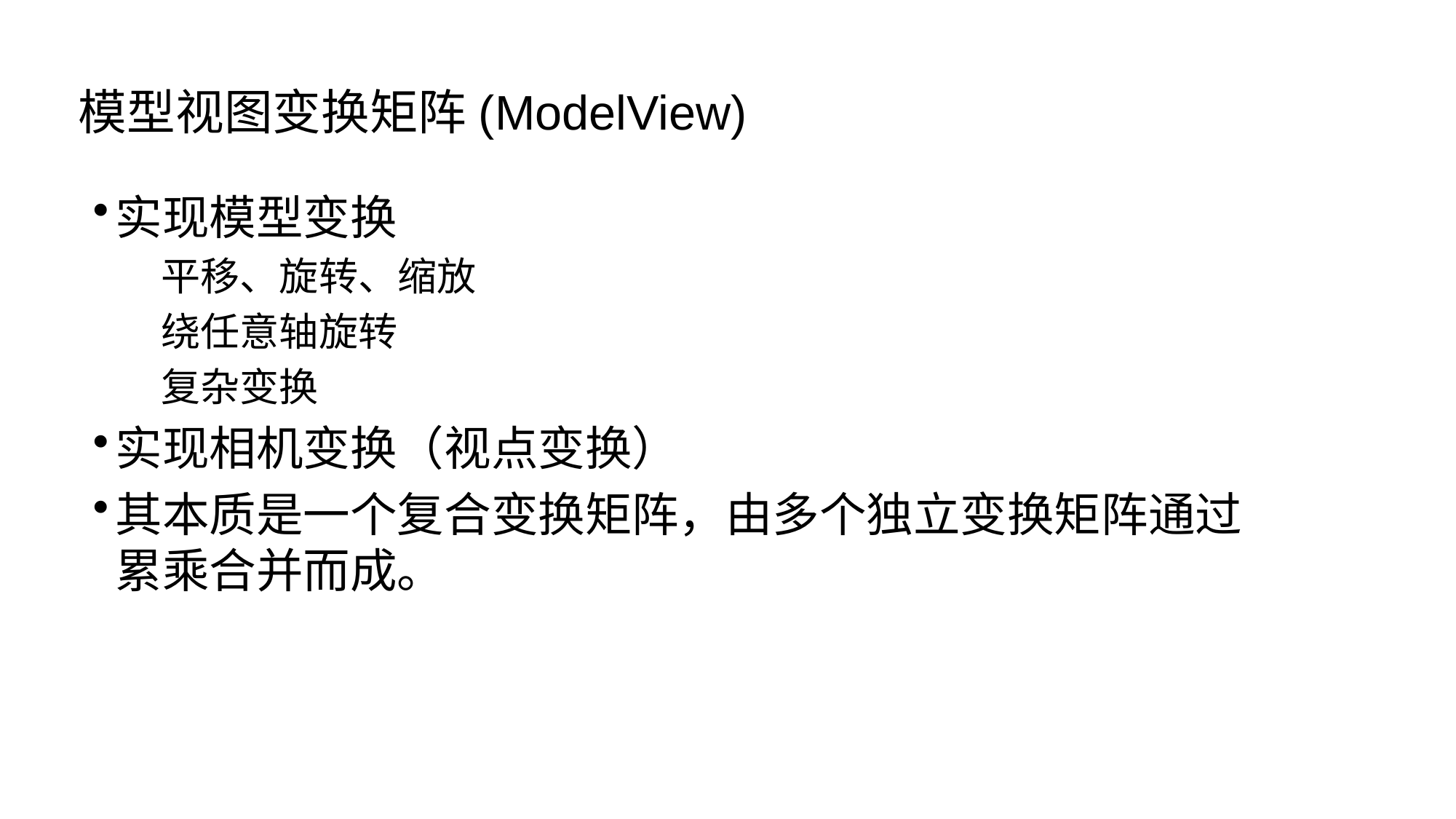

模型视图变换矩阵(ModelView)
实现模型变换
平移、旋转、缩放
绕任意轴旋转
复杂变换
实现相机变换（视点变换）
其本质是一个复合变换矩阵​​，由多个独立变换矩阵通过累乘合并而成。